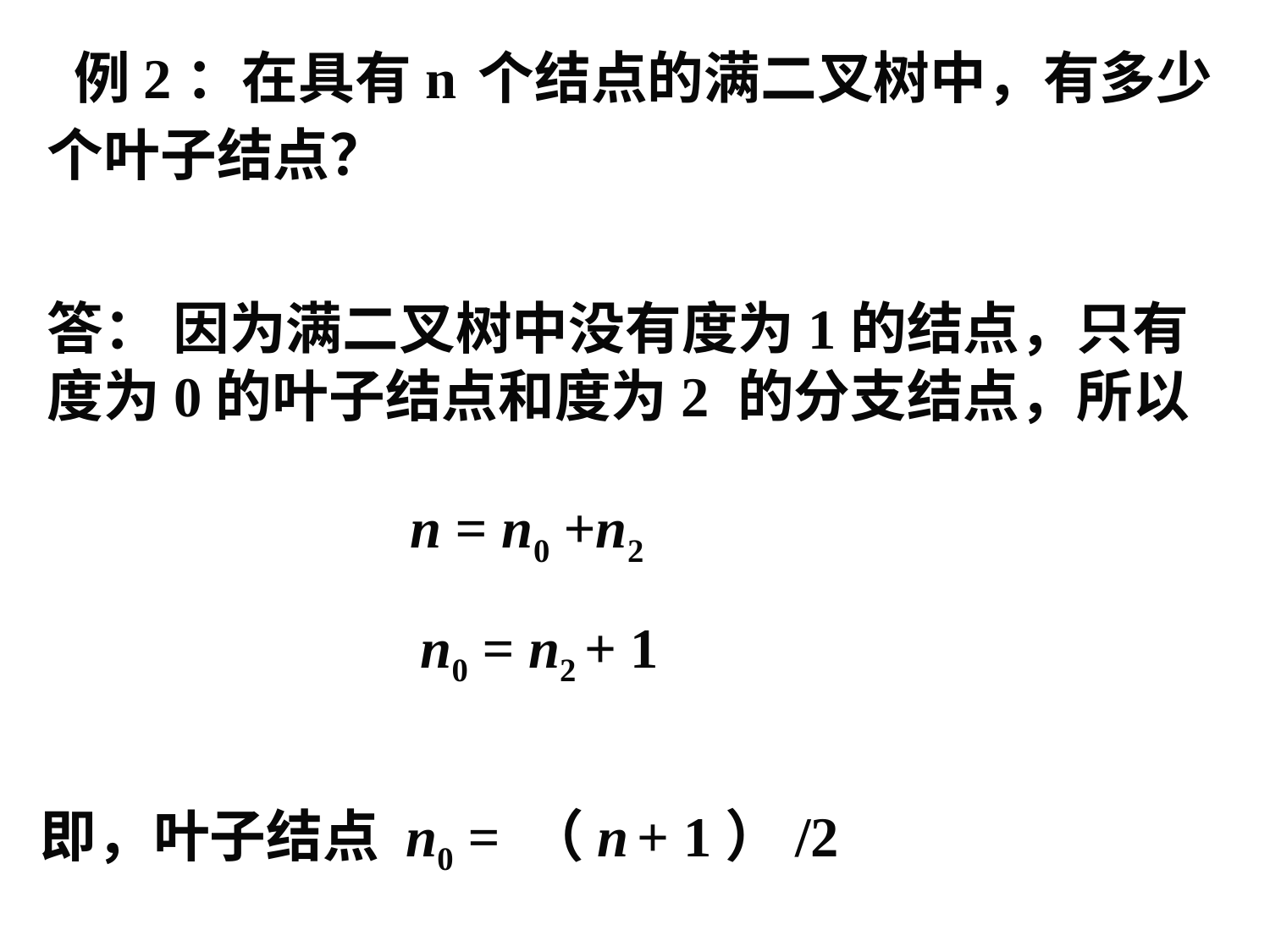

例2：在具有n 个结点的满二叉树中，有多少个叶子结点？
答： 因为满二叉树中没有度为1的结点，只有度为0的叶子结点和度为2 的分支结点，所以
n = n0 +n2
n0 = n2 + 1
即，叶子结点 n0 = （n + 1）/2